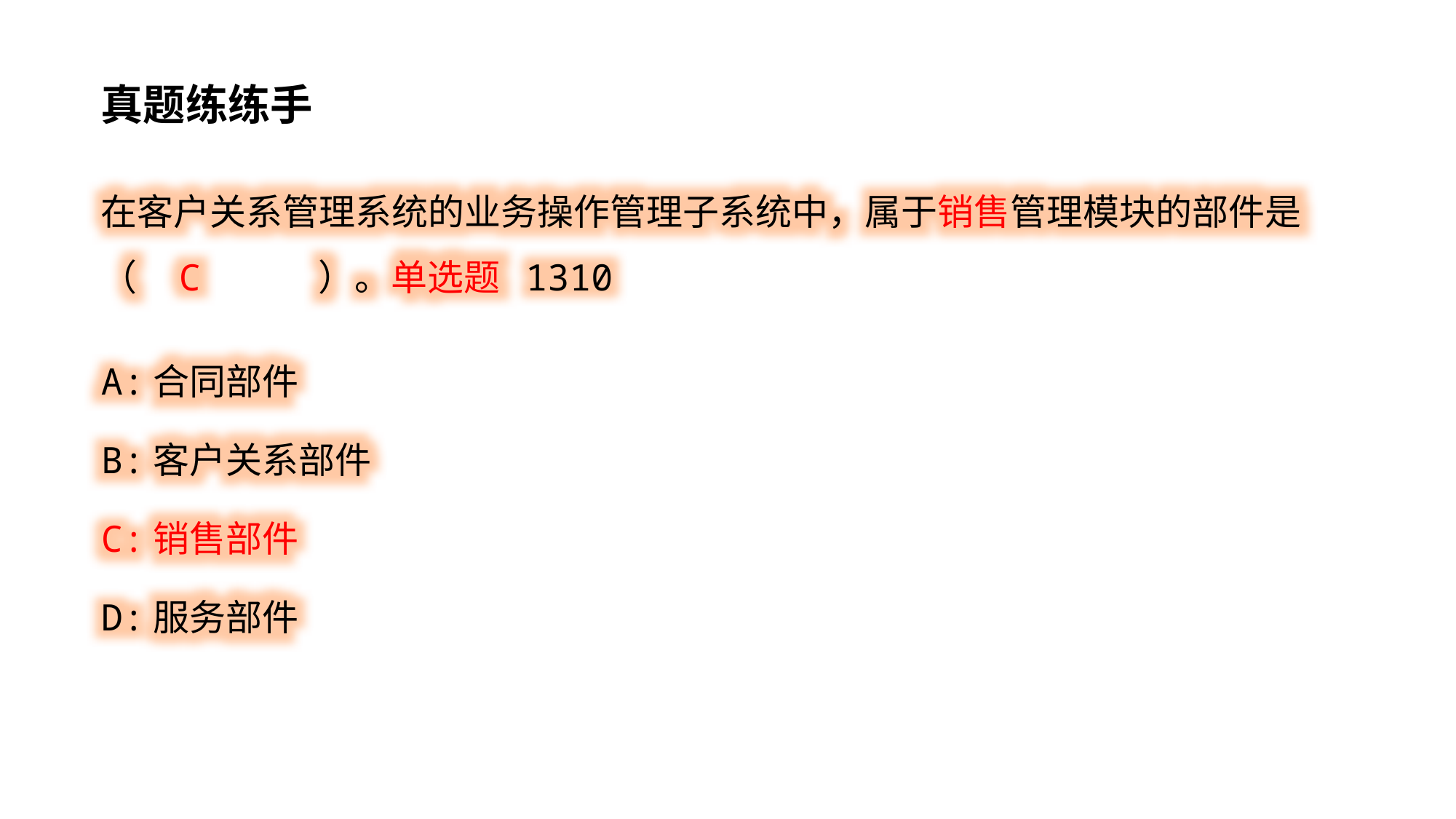

真题练练手
在客户关系管理系统的业务操作管理子系统中，属于销售管理模块的部件是（    C     ）。单选题  1310

A:合同部件

B:客户关系部件

C:销售部件

D:服务部件